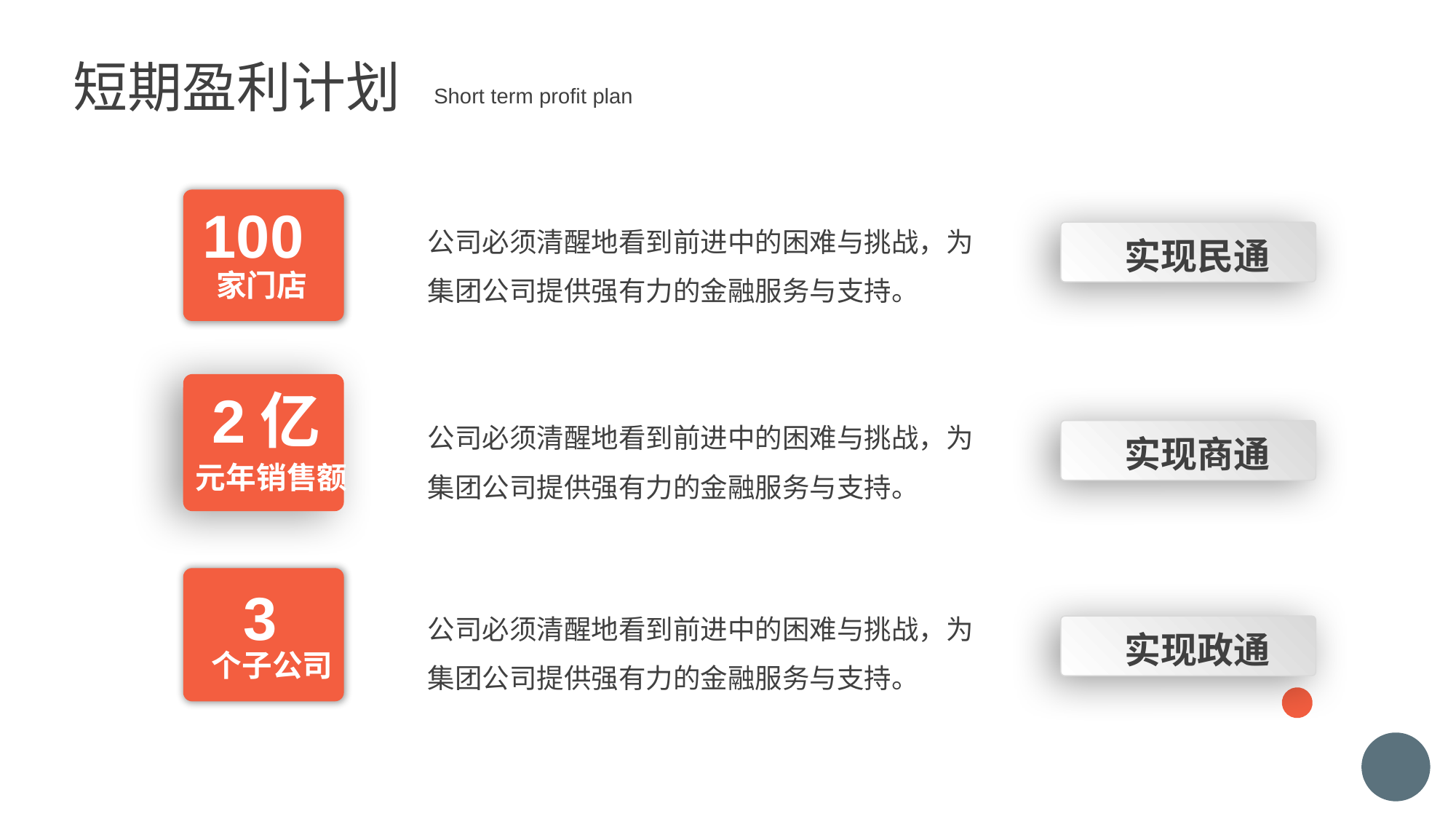

短期盈利计划
Short term profit plan

100
公司必须清醒地看到前进中的困难与挑战，为集团公司提供强有力的金融服务与支持。

实现民通
家门店

2亿
公司必须清醒地看到前进中的困难与挑战，为集团公司提供强有力的金融服务与支持。

实现商通
元年销售额

3
公司必须清醒地看到前进中的困难与挑战，为集团公司提供强有力的金融服务与支持。

实现政通
个子公司